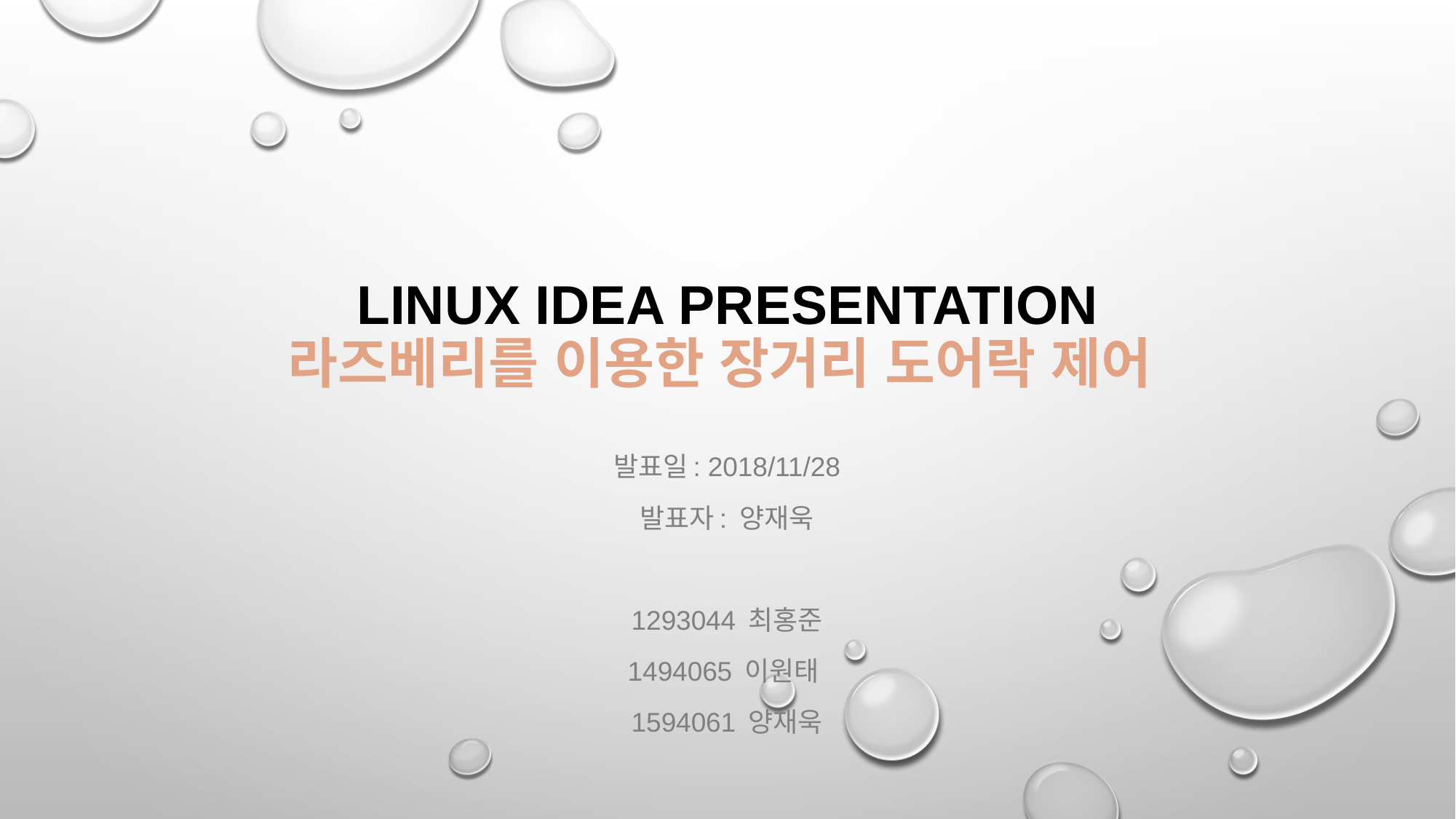

# Linux idea presentation 라즈베리를 이용한 장거리 도어락 제어
발표일: 2018/11/28
발표자: 양재욱

1293044 최홍준
1494065 이원태
1594061 양재욱